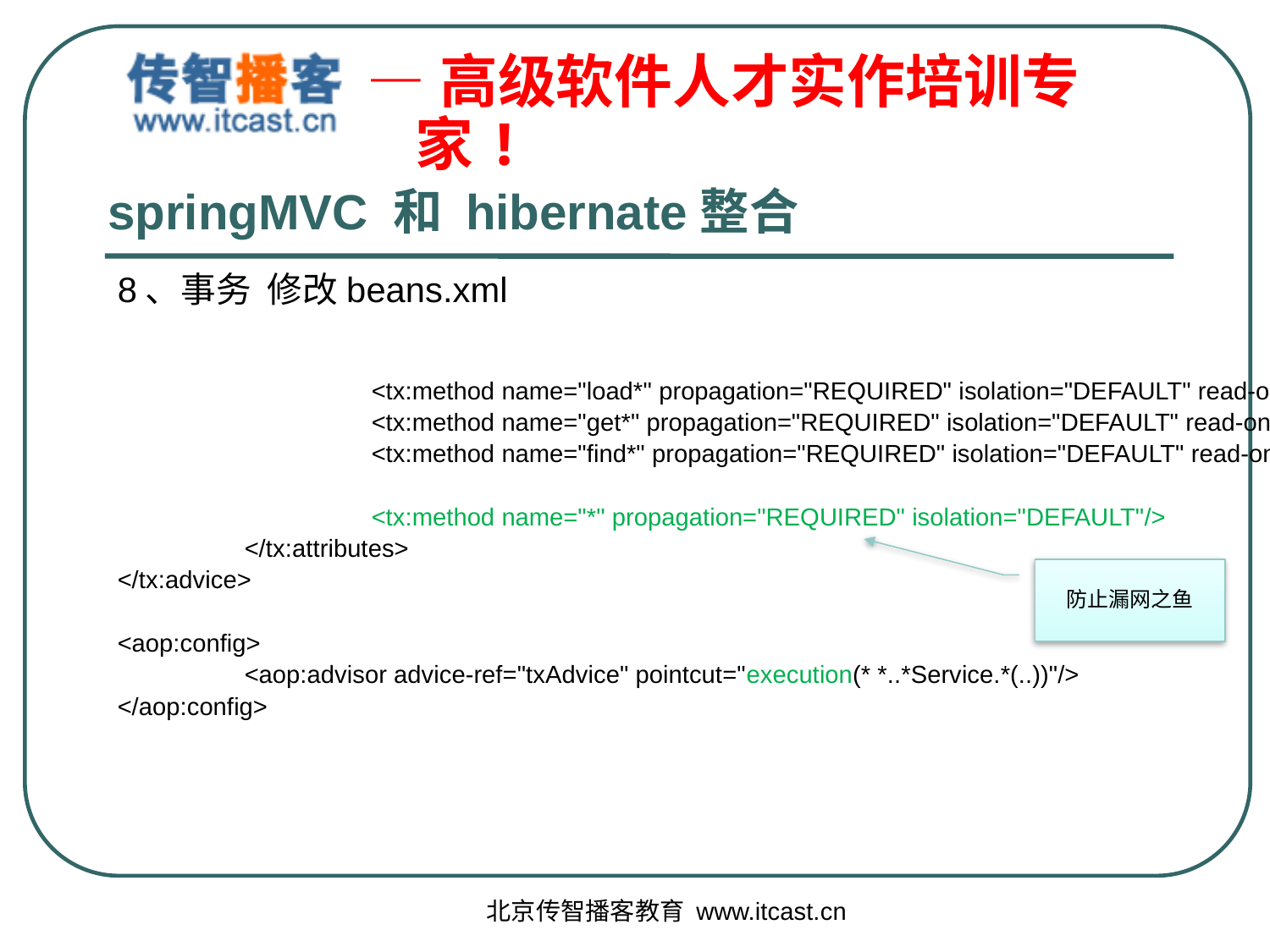

# springMVC 和 hibernate整合
8、事务  修改beans.xml

		<tx:method name="load*" propagation="REQUIRED" isolation="DEFAULT" read-only="true"/>
		<tx:method name="get*" propagation="REQUIRED" isolation="DEFAULT" read-only="true"/>
		<tx:method name="find*" propagation="REQUIRED" isolation="DEFAULT" read-only="true"/>

		<tx:method name="*" propagation="REQUIRED" isolation="DEFAULT"/>
	</tx:attributes>
</tx:advice>

<aop:config>
	<aop:advisor advice-ref="txAdvice" pointcut="execution(* *..*Service.*(..))"/>
</aop:config>
防止漏网之鱼
北京传智播客教育 www.itcast.cn